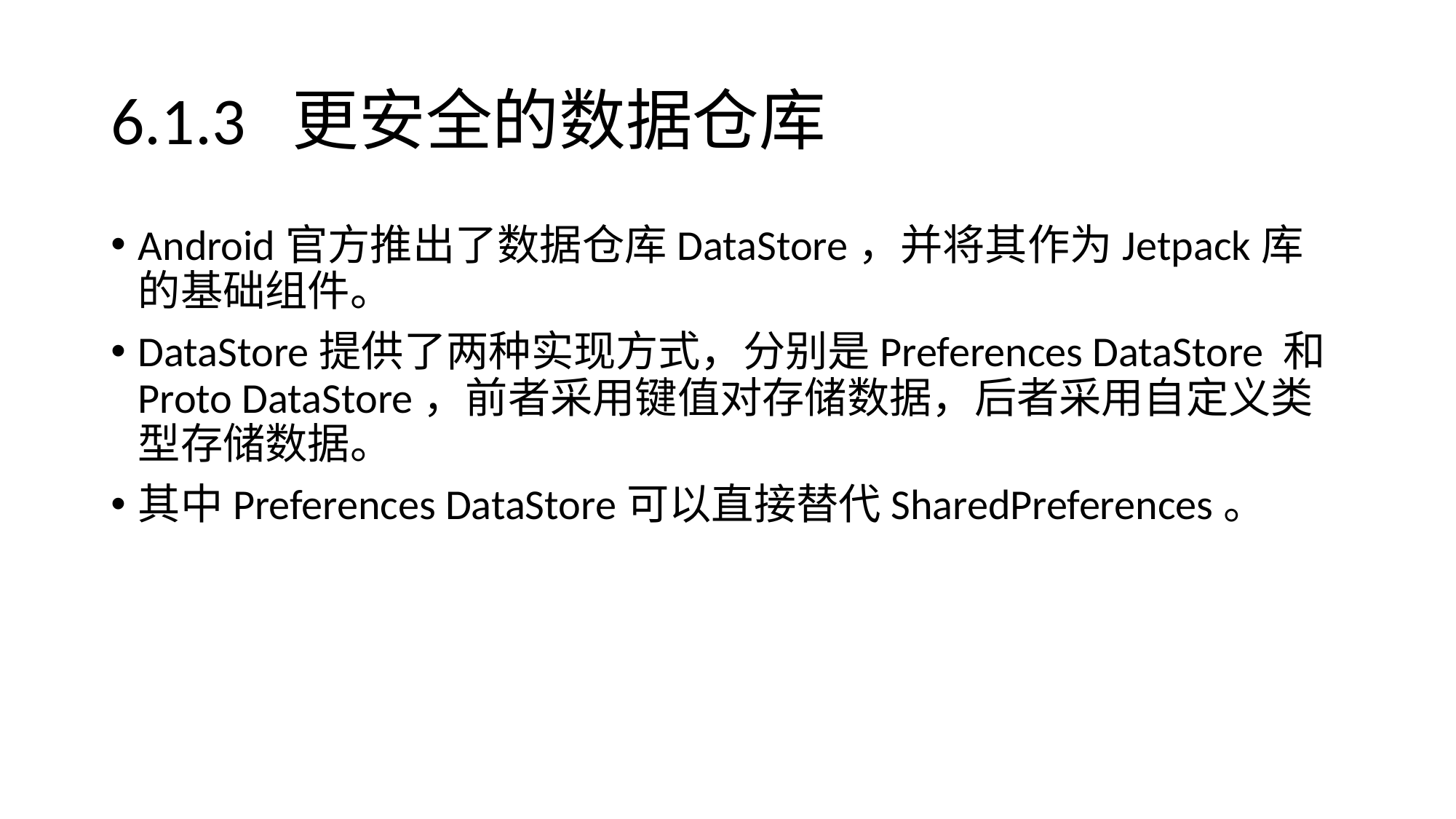

# 6.1.3  更安全的数据仓库
Android官方推出了数据仓库DataStore，并将其作为Jetpack库的基础组件。
DataStore提供了两种实现方式，分别是Preferences DataStore 和Proto DataStore，前者采用键值对存储数据，后者采用自定义类型存储数据。
其中Preferences DataStore可以直接替代SharedPreferences。